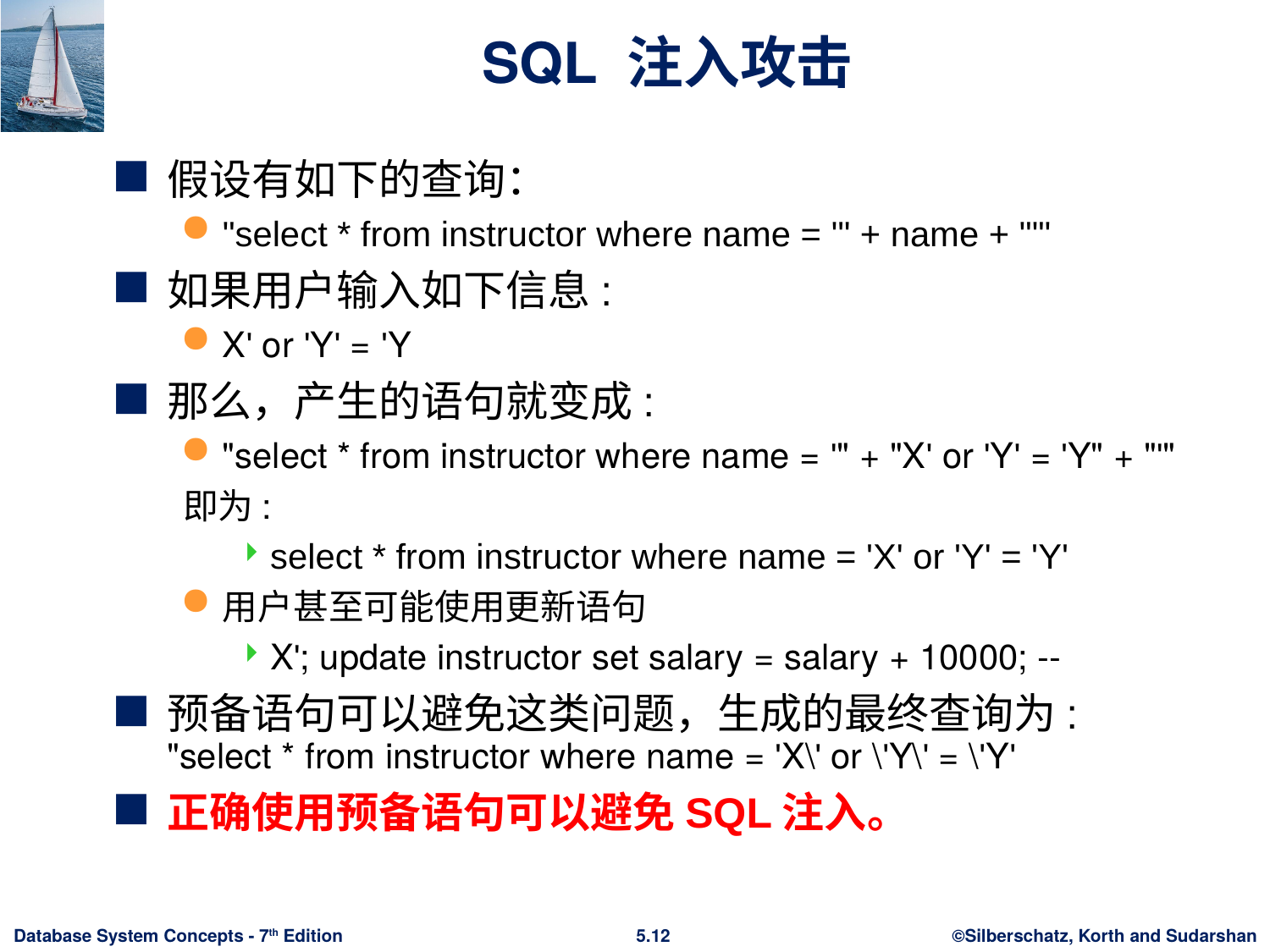

# SQL 注入攻击
假设有如下的查询：
"select * from instructor where name = '" + name + "'"
如果用户输入如下信息:
X' or 'Y' = 'Y
那么，产生的语句就变成:
"select * from instructor where name = '" + "X' or 'Y' = 'Y" + "'"
即为:
select * from instructor where name = 'X' or 'Y' = 'Y'
用户甚至可能使用更新语句
X'; update instructor set salary = salary + 10000; --
预备语句可以避免这类问题，生成的最终查询为:
"select * from instructor where name = 'X\' or \'Y\' = \'Y'
正确使用预备语句可以避免SQL注入。